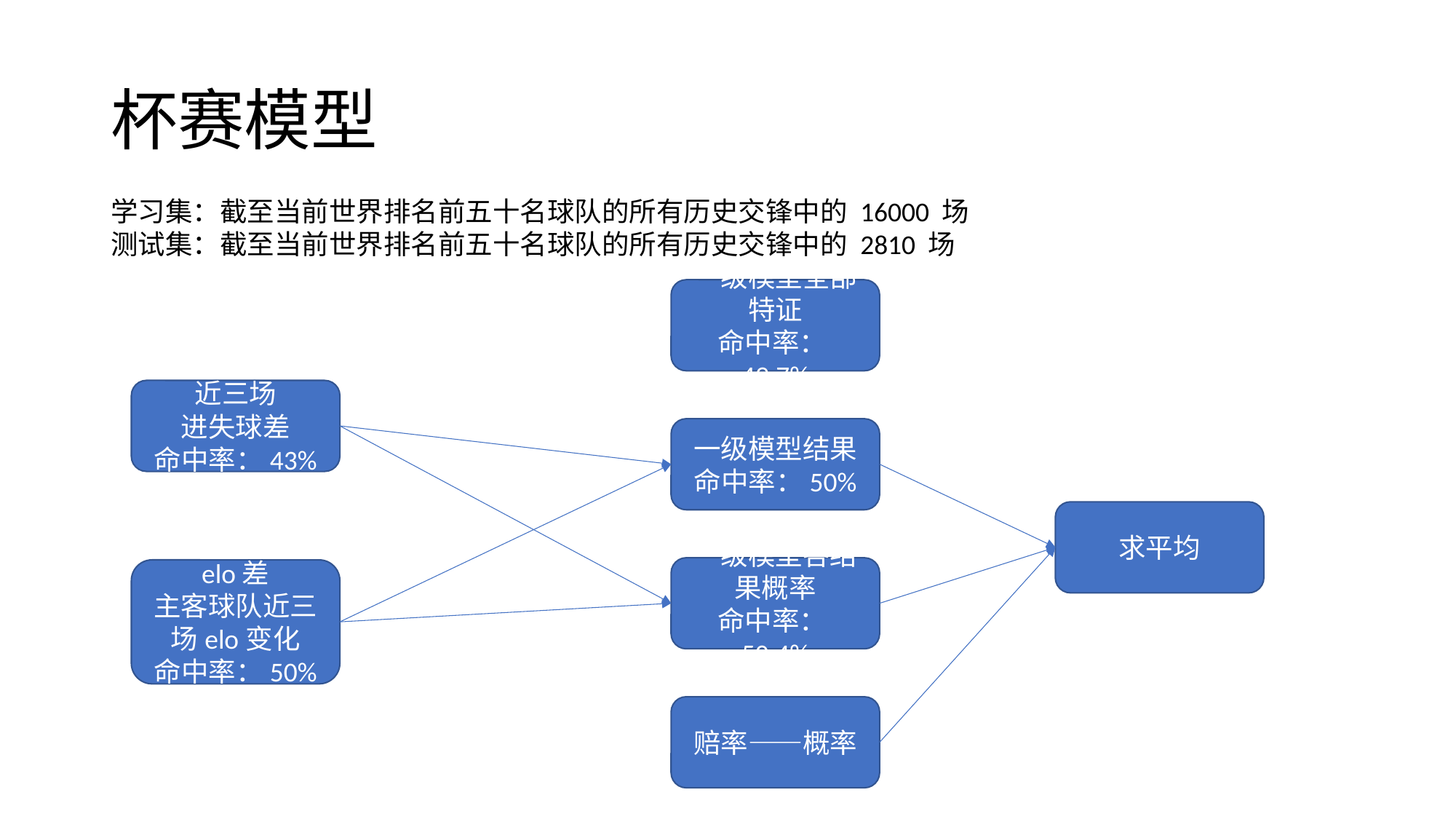

# 杯赛模型
学习集：截至当前世界排名前五十名球队的所有历史交锋中的 16000 场
测试集：截至当前世界排名前五十名球队的所有历史交锋中的 2810 场

一级模型全部特证
命中率：49.7%
近三场
进失球差
命中率：43%
一级模型结果
命中率：50%
求平均
一级模型各结果概率
命中率：50.4%
elo差
主客球队近三场elo变化
命中率：50%
赔率——概率